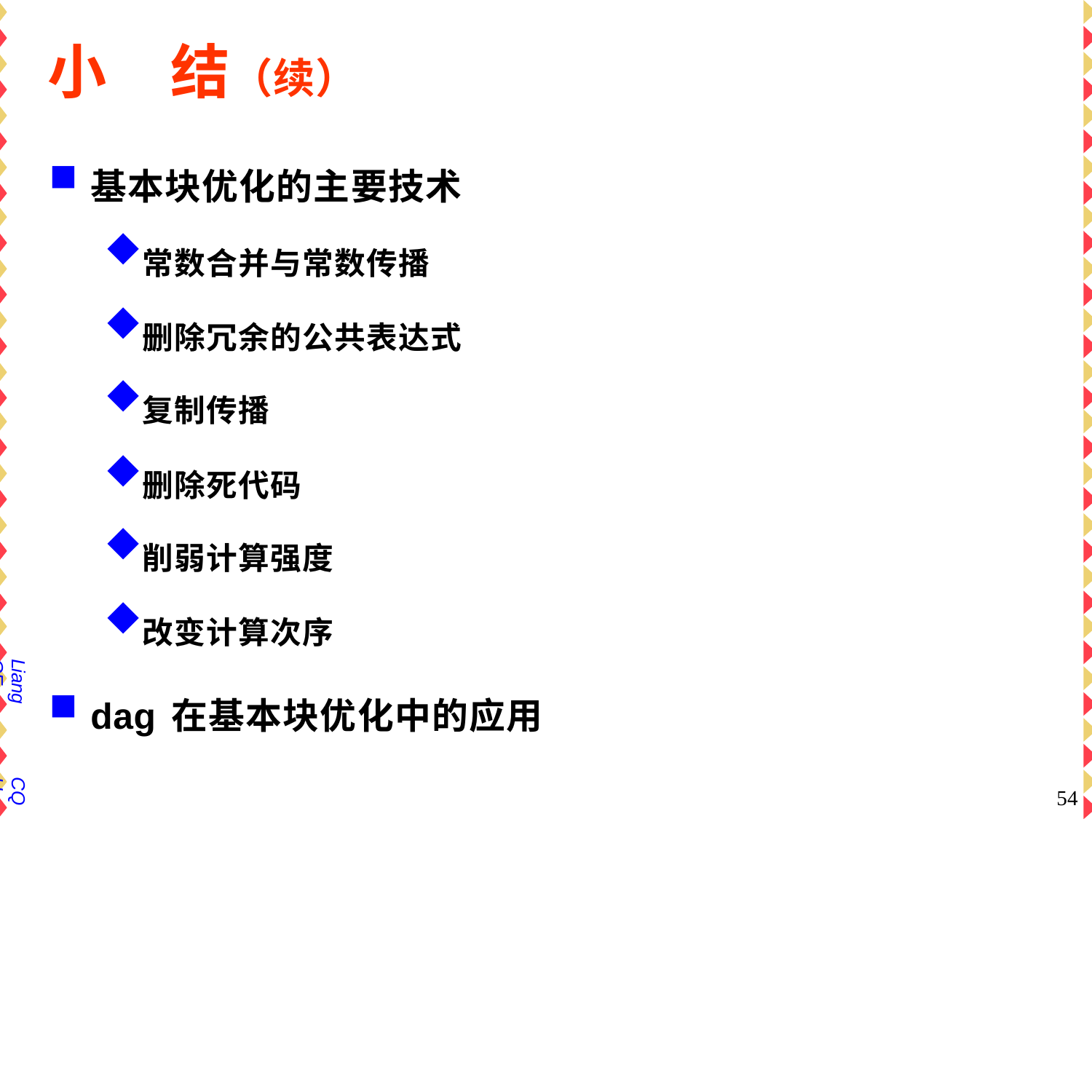

# 小	结（续）
基本块优化的主要技术
常数合并与常数传播
删除冗余的公共表达式
复制传播
删除死代码
削弱计算强度
改变计算次序
dag在基本块优化中的应用
Liang GE
CQU
54